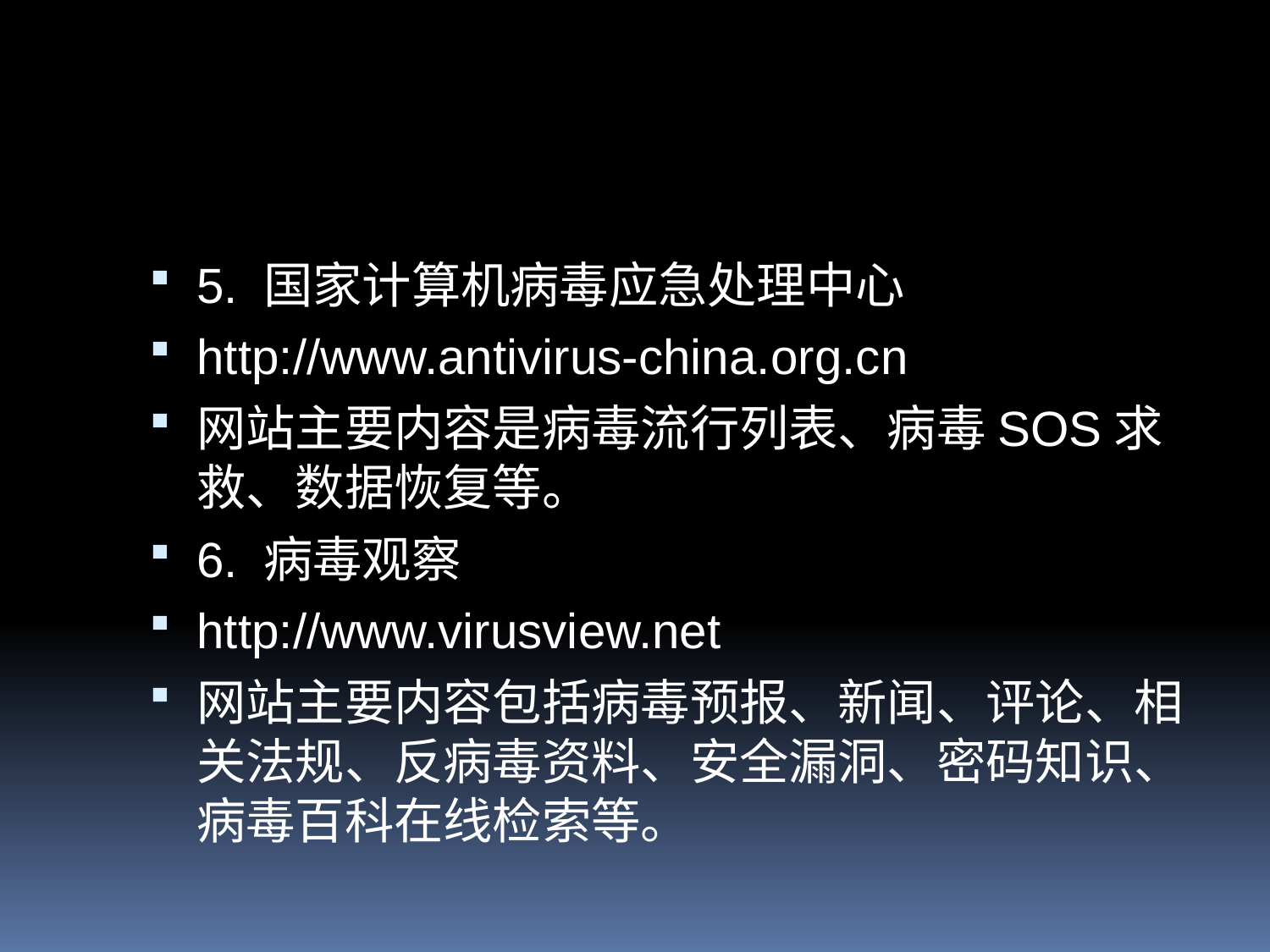

#
5. 国家计算机病毒应急处理中心
http://www.antivirus-china.org.cn
网站主要内容是病毒流行列表、病毒SOS求救、数据恢复等。
6. 病毒观察
http://www.virusview.net
网站主要内容包括病毒预报、新闻、评论、相关法规、反病毒资料、安全漏洞、密码知识、病毒百科在线检索等。